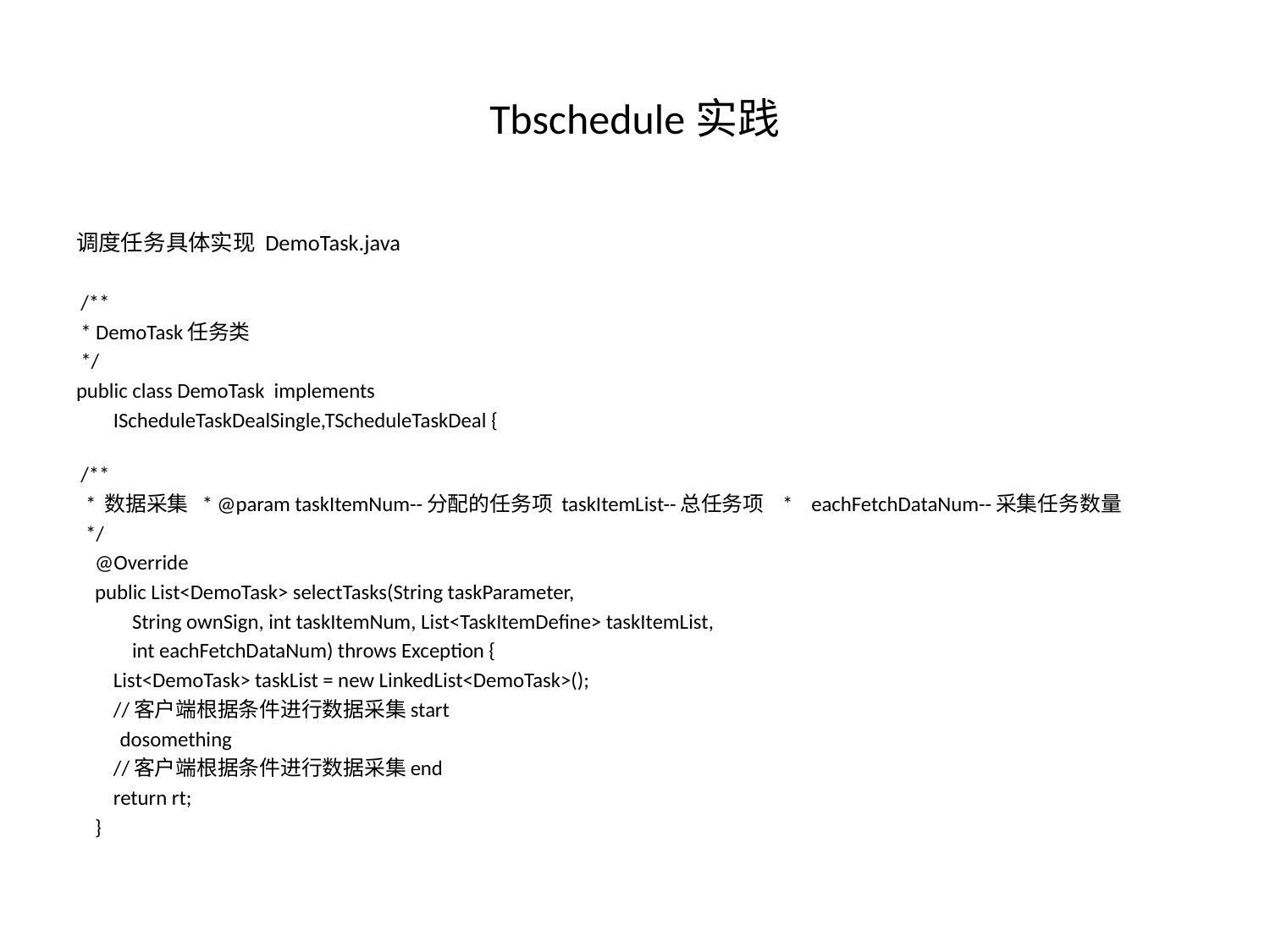

# Tbschedule实践
调度任务具体实现 DemoTask.java

 /**
 * DemoTask任务类
 */
public class DemoTask  implements
        IScheduleTaskDealSingle,TScheduleTaskDeal {
 /**
  * 数据采集  * @param taskItemNum--分配的任务项 taskItemList--总任务项   *    eachFetchDataNum--采集任务数量
  */
    @Override
    public List<DemoTask> selectTasks(String taskParameter,
            String ownSign, int taskItemNum, List<TaskItemDefine> taskItemList,
            int eachFetchDataNum) throws Exception {
        List<DemoTask> taskList = new LinkedList<DemoTask>();
        //客户端根据条件进行数据采集start
	dosomething
        //客户端根据条件进行数据采集end
        return rt;
    }